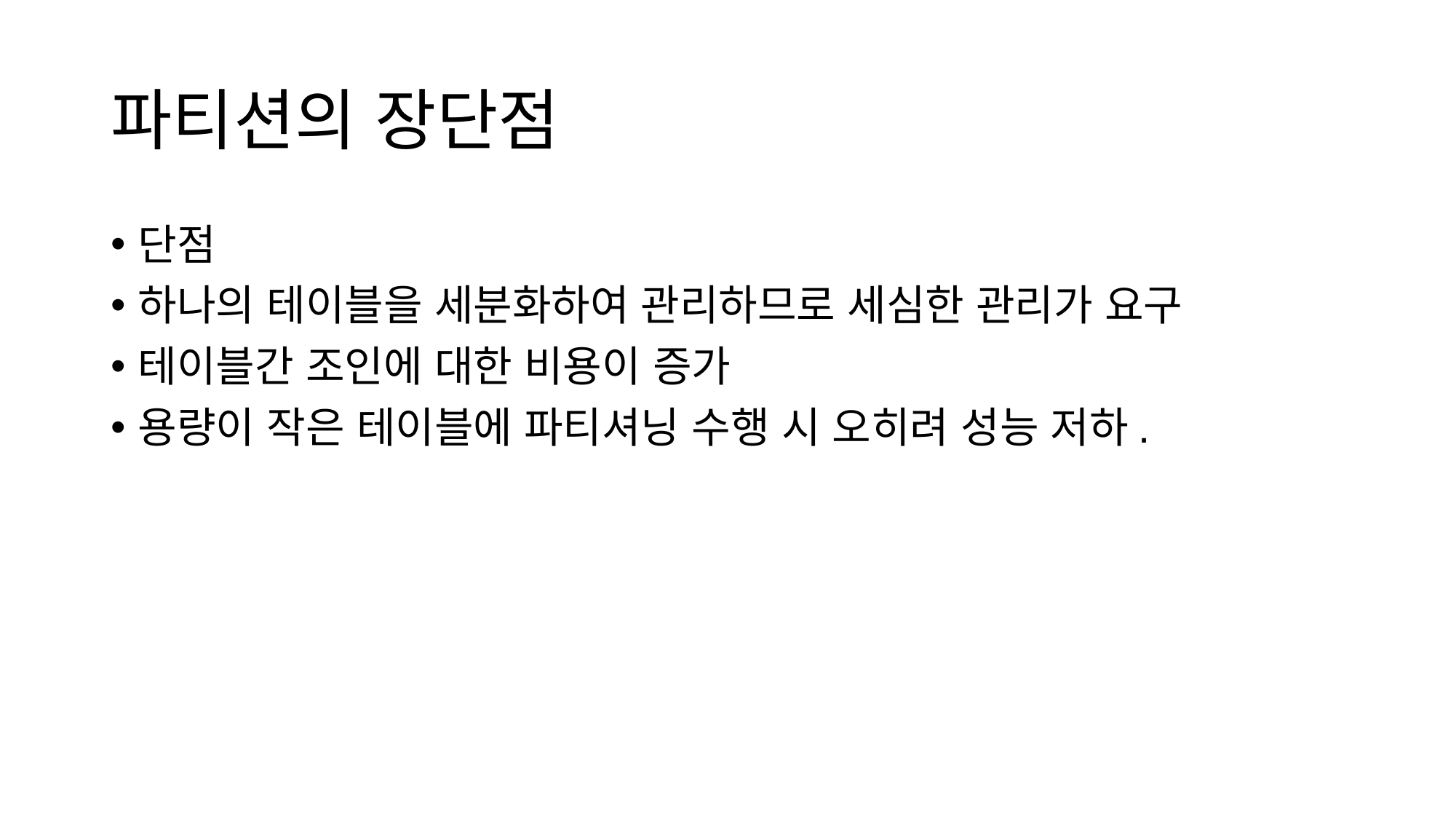

# 파티션의 장단점
단점
하나의 테이블을 세분화하여 관리하므로 세심한 관리가 요구
테이블간 조인에 대한 비용이 증가
용량이 작은 테이블에 파티셔닝 수행 시 오히려 성능 저하.